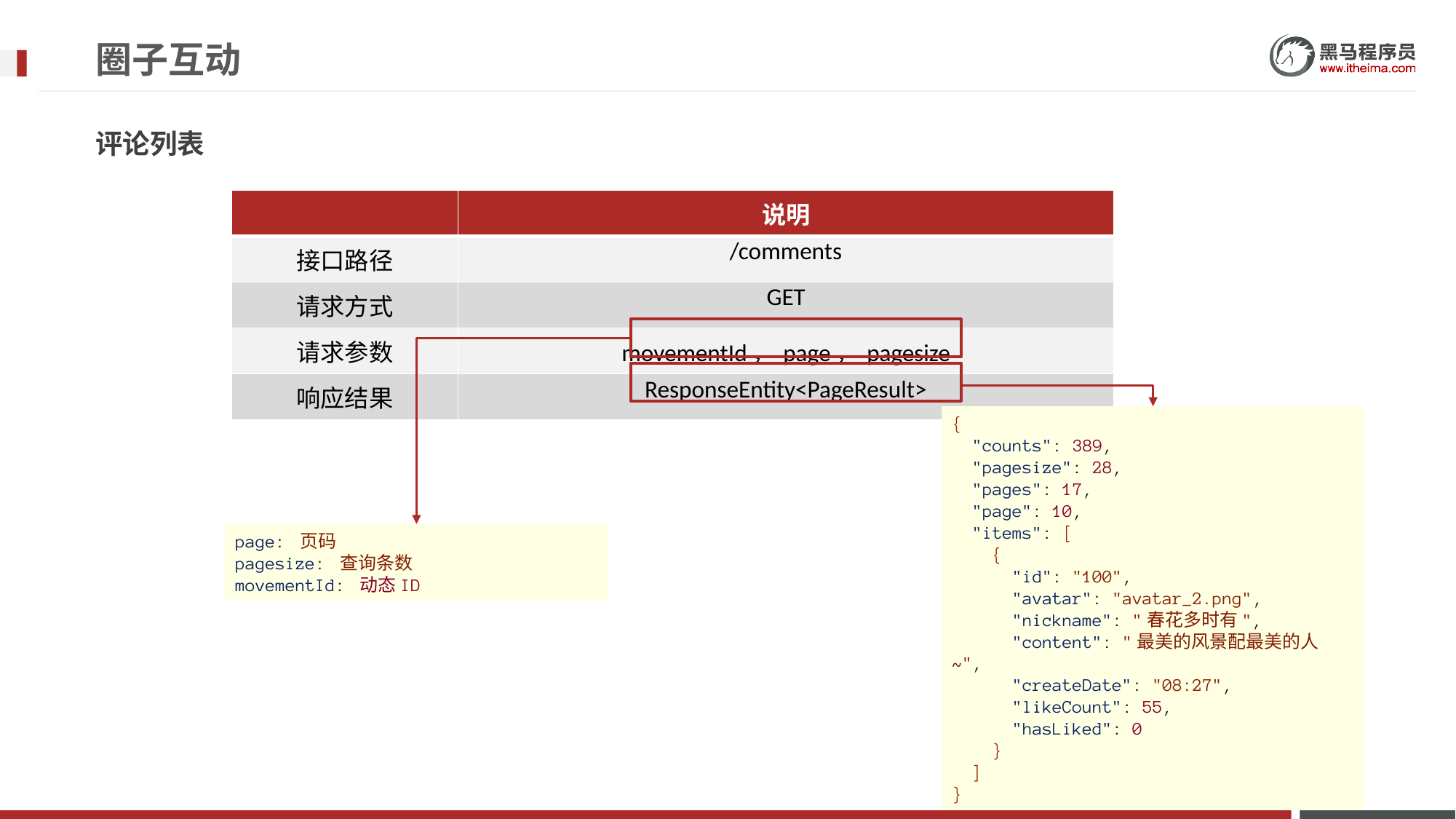

# 圈子互动
评论列表
|  | 说明 |
| --- | --- |
| 接口路径 | /comments |
| 请求方式 | GET |
| 请求参数 | movementId，page，pagesize |
| 响应结果 | ResponseEntity<PageResult> |

{
  "counts": 389,
  "pagesize": 28,
  "pages": 17,
  "page": 10,
  "items": [
    {
      "id": "100",
      "avatar": "avatar_2.png",
      "nickname": "春花多时有",
      "content": "最美的风景配最美的人~",
      "createDate": "08:27",
      "likeCount": 55,
      "hasLiked": 0
    }
  ]
}
page: 页码
pagesize: 查询条数
movementId: 动态ID